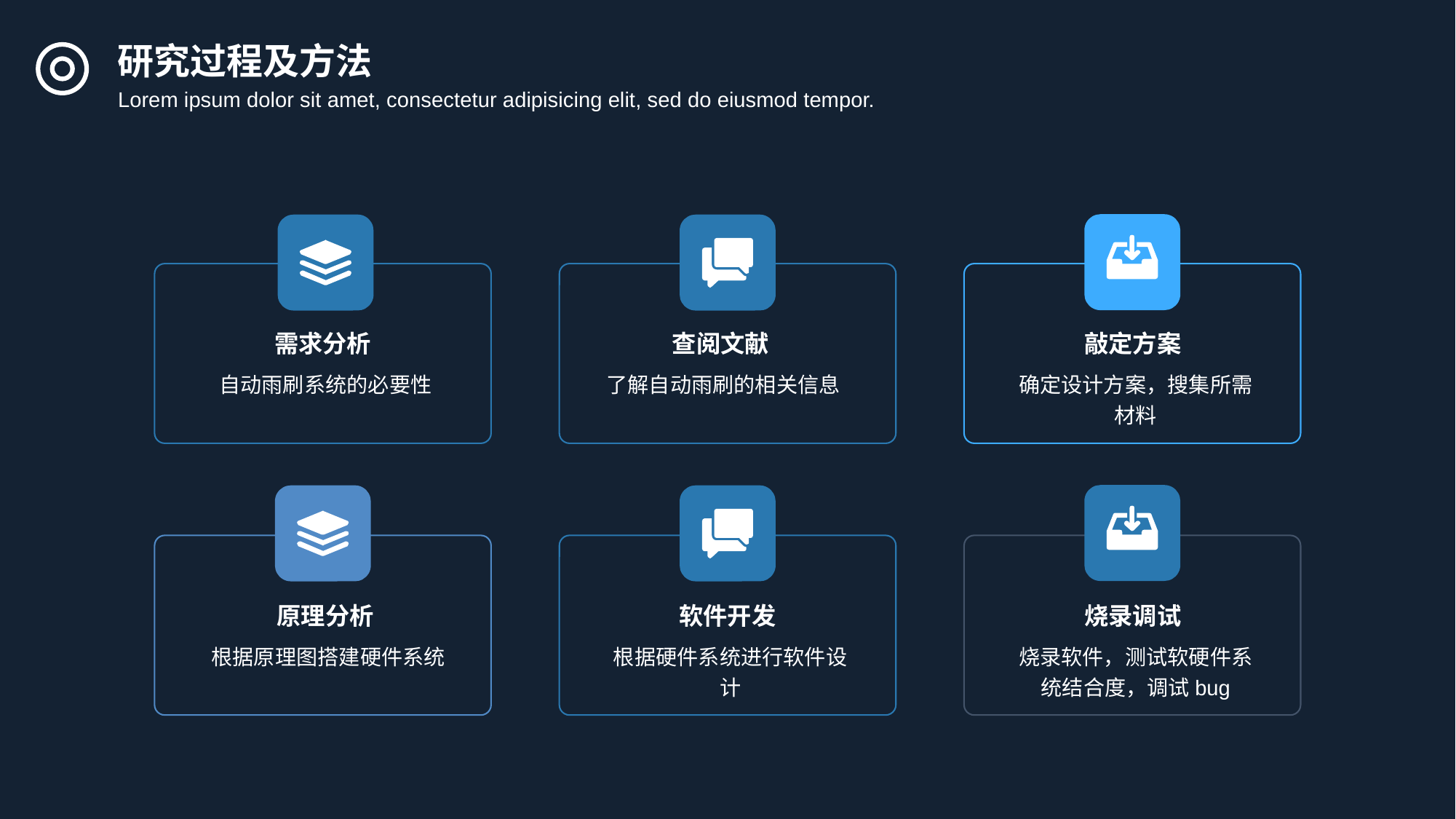

研究过程及方法

Lorem ipsum dolor sit amet, consectetur adipisicing elit, sed do eiusmod tempor.

需求分析
查阅文献
敲定方案
自动雨刷系统的必要性
了解自动雨刷的相关信息
确定设计方案，搜集所需材料

原理分析
软件开发
烧录调试
根据原理图搭建硬件系统
根据硬件系统进行软件设计
烧录软件，测试软硬件系统结合度，调试bug